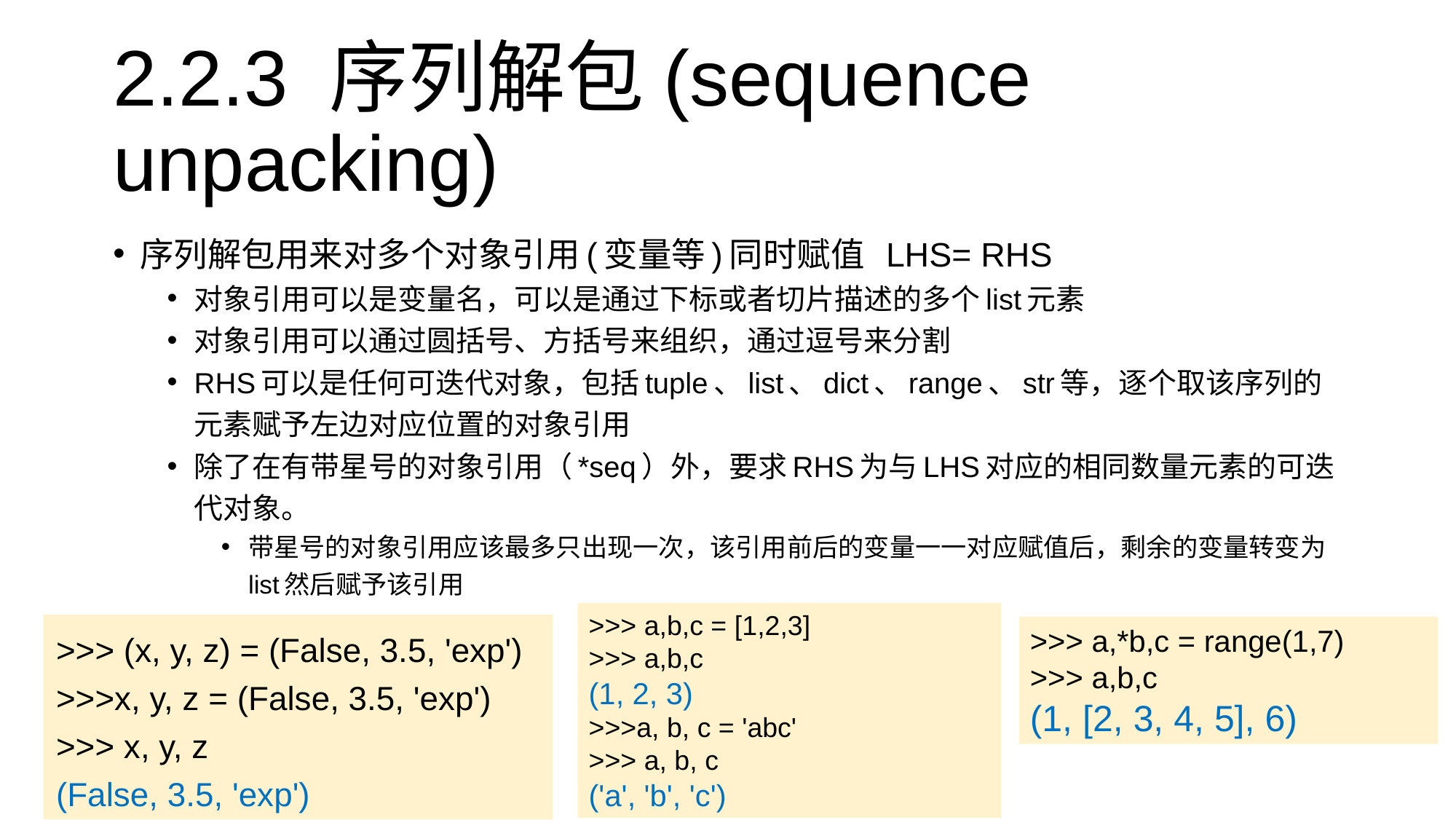

# 2.2.3 序列解包(sequence unpacking)
序列解包用来对多个对象引用(变量等)同时赋值  LHS= RHS
对象引用可以是变量名，可以是通过下标或者切片描述的多个list元素
对象引用可以通过圆括号、方括号来组织，通过逗号来分割
RHS可以是任何可迭代对象，包括tuple、list、dict、range、str等，逐个取该序列的元素赋予左边对应位置的对象引用
除了在有带星号的对象引用（*seq）外，要求RHS为与LHS对应的相同数量元素的可迭代对象。
带星号的对象引用应该最多只出现一次，该引用前后的变量一一对应赋值后，剩余的变量转变为list然后赋予该引用

>>> a,b,c = [1,2,3]
>>> a,b,c
(1, 2, 3)
>>>a, b, c = 'abc'
>>> a, b, c
('a', 'b', 'c')
>>> (x, y, z) = (False, 3.5, 'exp')
>>>x, y, z = (False, 3.5, 'exp')
>>> x, y, z
(False, 3.5, 'exp')

>>> a,*b,c = range(1,7)
>>> a,b,c
(1, [2, 3, 4, 5], 6)